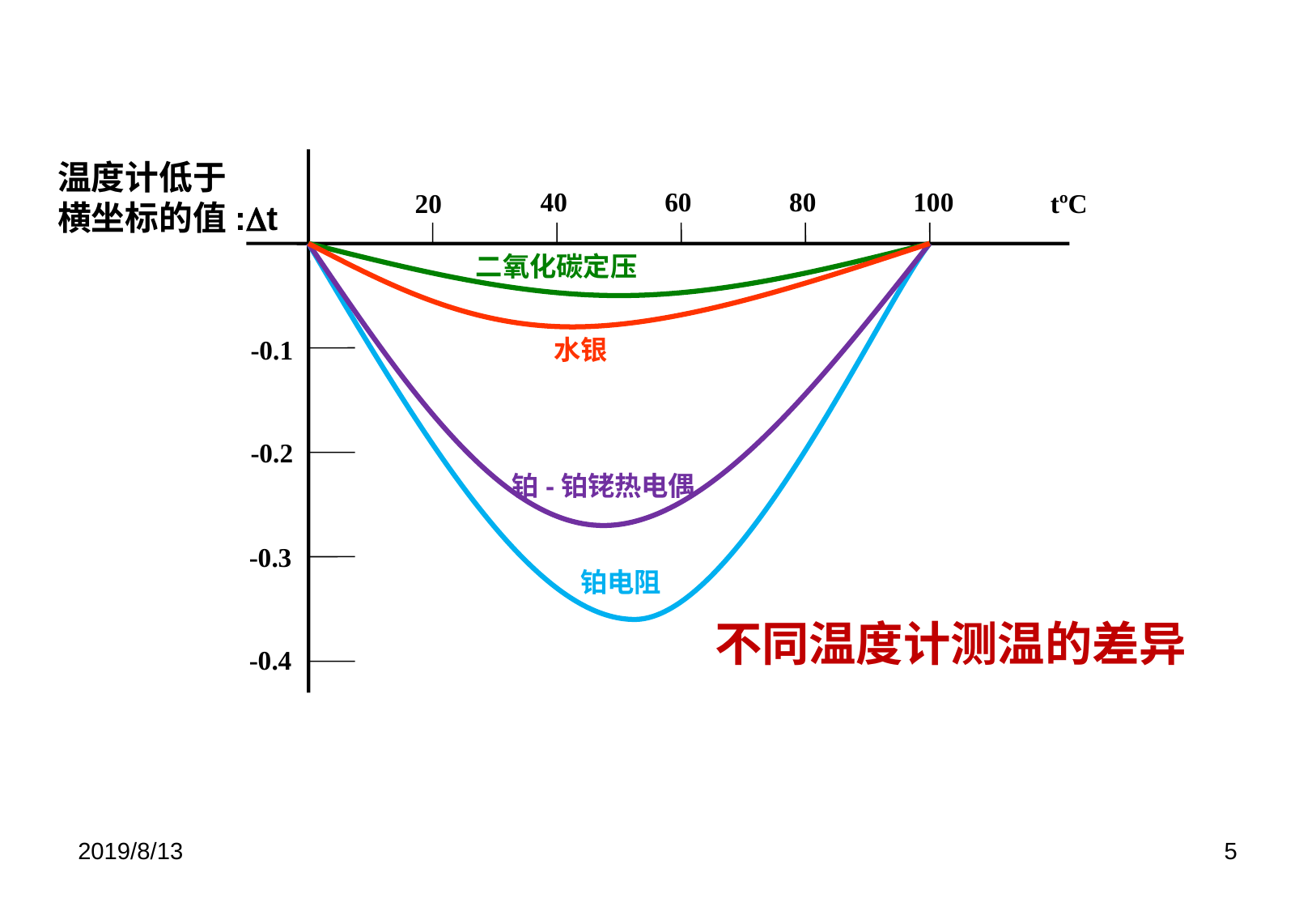

温度计低于
横坐标的值:Δt
40
60
80
100
20

二氧化碳定压

-0.1
水银

-0.2

铂-铂铑热电偶
-0.3

铂电阻
不同温度计测温的差异
-0.4

tºC
2019/8/13
5